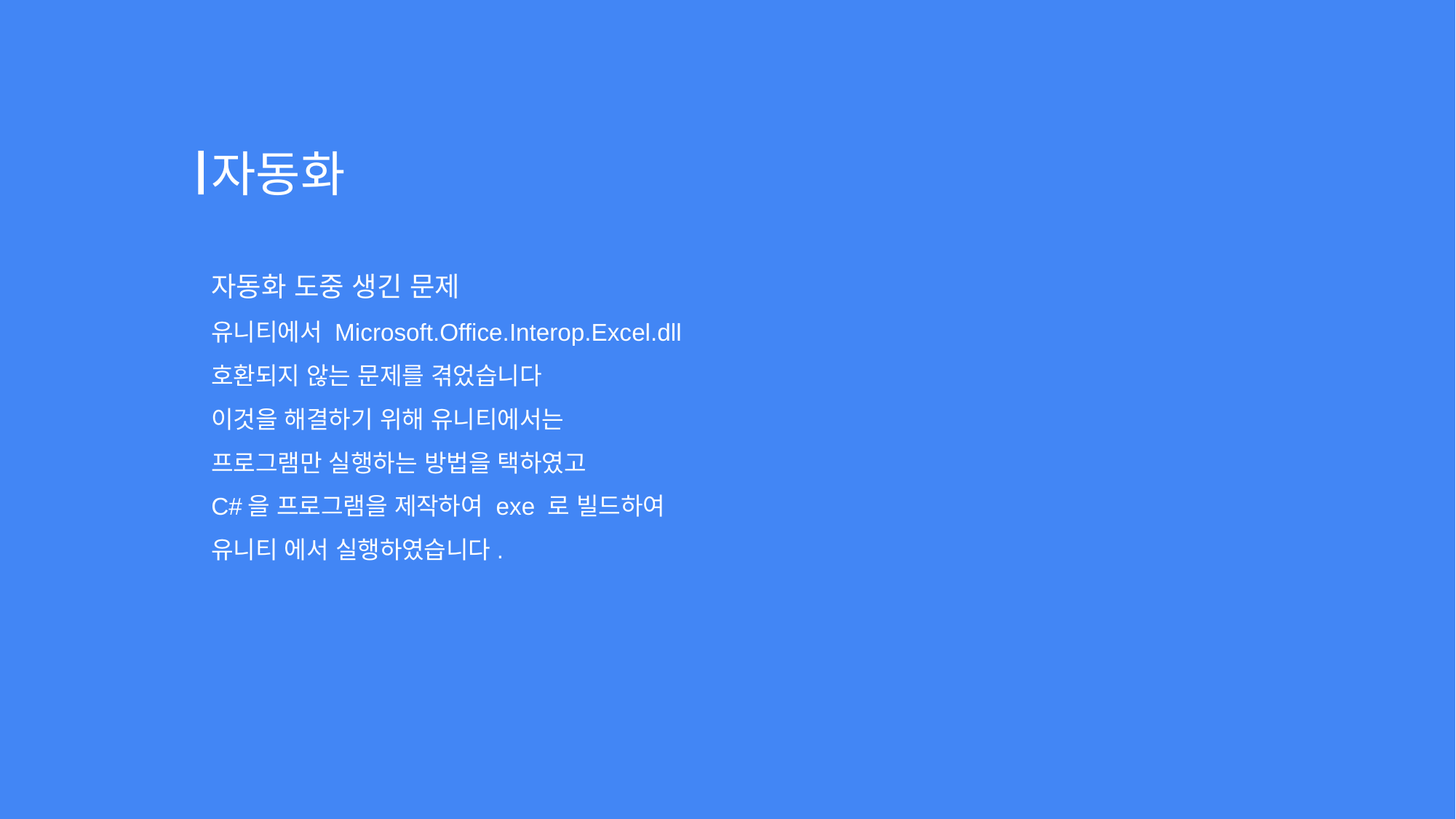

자동화

자동화 도중 생긴 문제
유니티에서 Microsoft.Office.Interop.Excel.dll
호환되지 않는 문제를 겪었습니다
이것을 해결하기 위해 유니티에서는
프로그램만 실행하는 방법을 택하였고
C#을 프로그램을 제작하여 exe 로 빌드하여
유니티 에서 실행하였습니다.